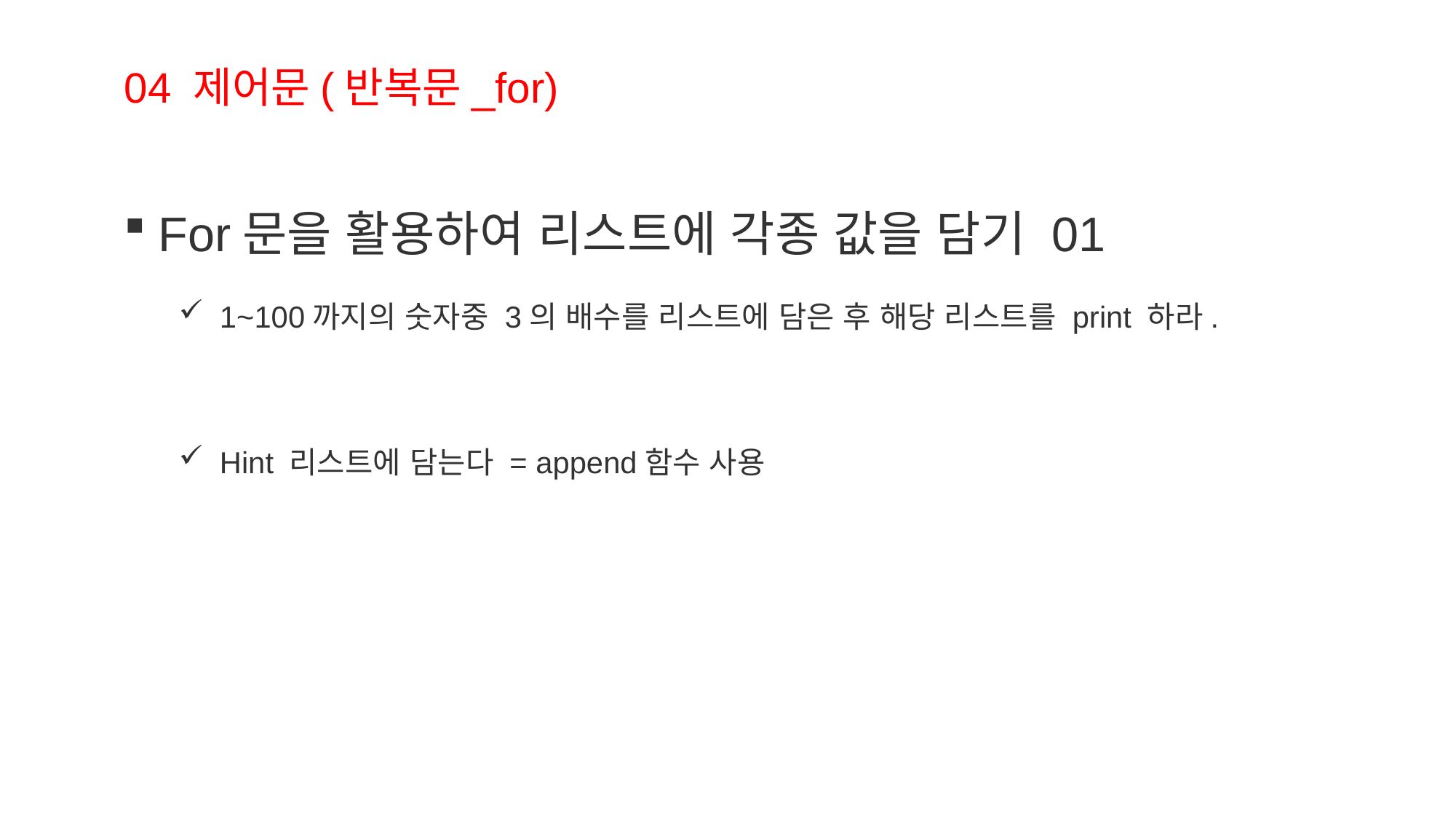

04 제어문(반복문_for)
For문을 활용하여 리스트에 각종 값을 담기 01
1~100까지의 숫자중 3의 배수를 리스트에 담은 후 해당 리스트를 print 하라.

Hint 리스트에 담는다 = append함수 사용